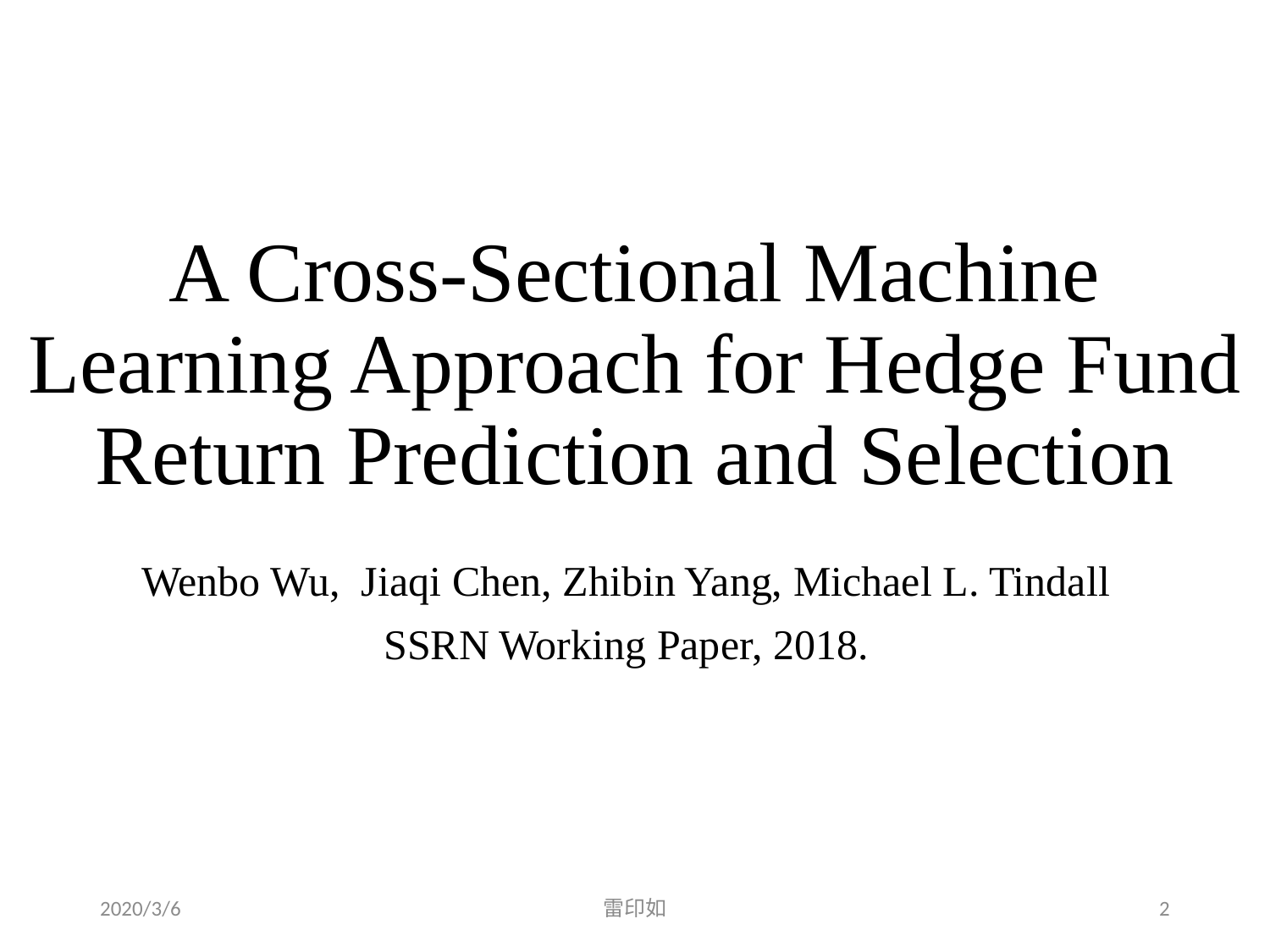

# A Cross-Sectional Machine Learning Approach for Hedge Fund Return Prediction and Selection
Wenbo Wu,  Jiaqi Chen, Zhibin Yang, Michael L. Tindall
SSRN Working Paper, 2018.
2020/3/6
雷印如
2